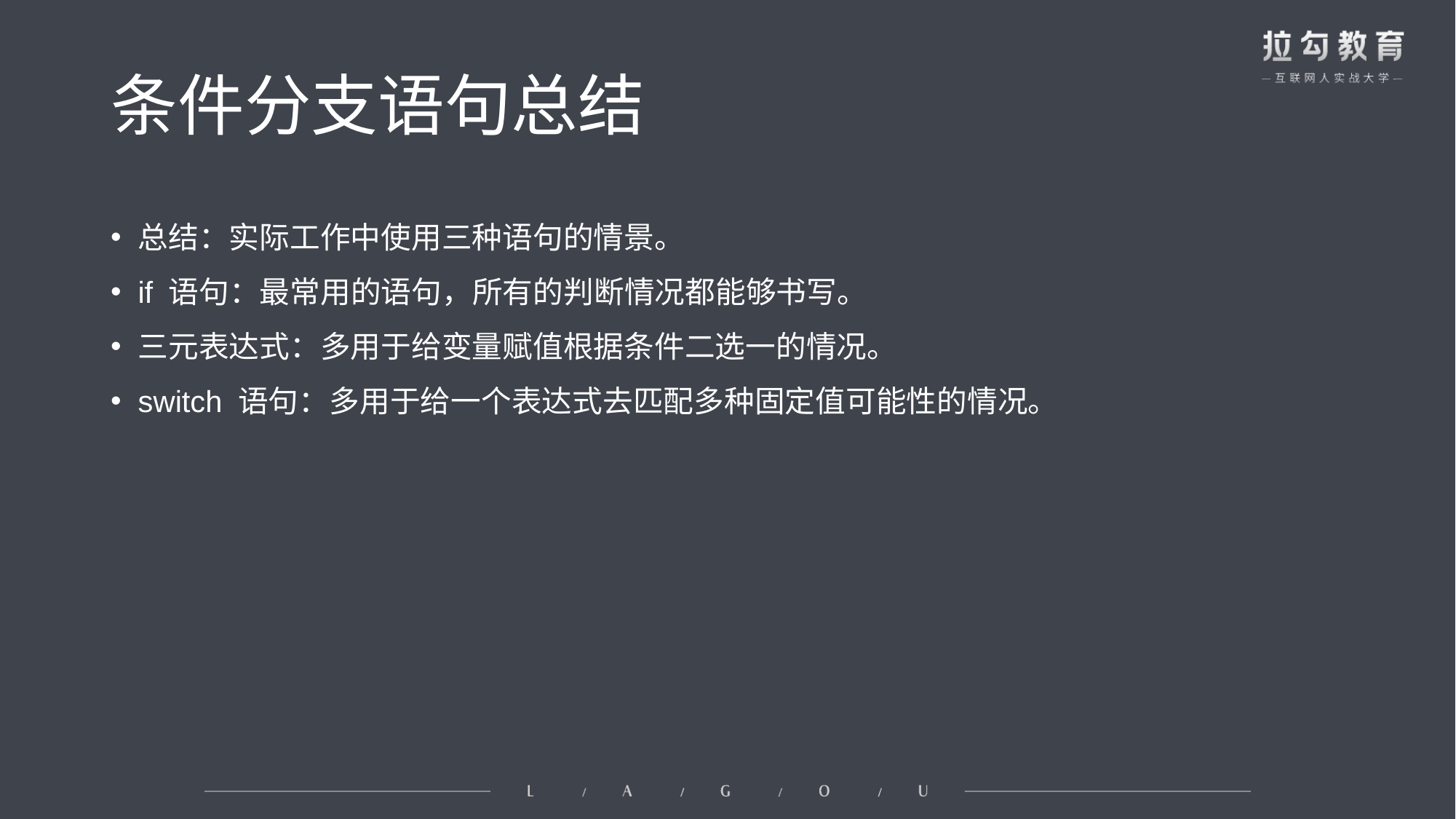

# 条件分支语句总结
总结：实际工作中使用三种语句的情景。
if 语句：最常用的语句，所有的判断情况都能够书写。
三元表达式：多用于给变量赋值根据条件二选一的情况。
switch 语句：多用于给一个表达式去匹配多种固定值可能性的情况。